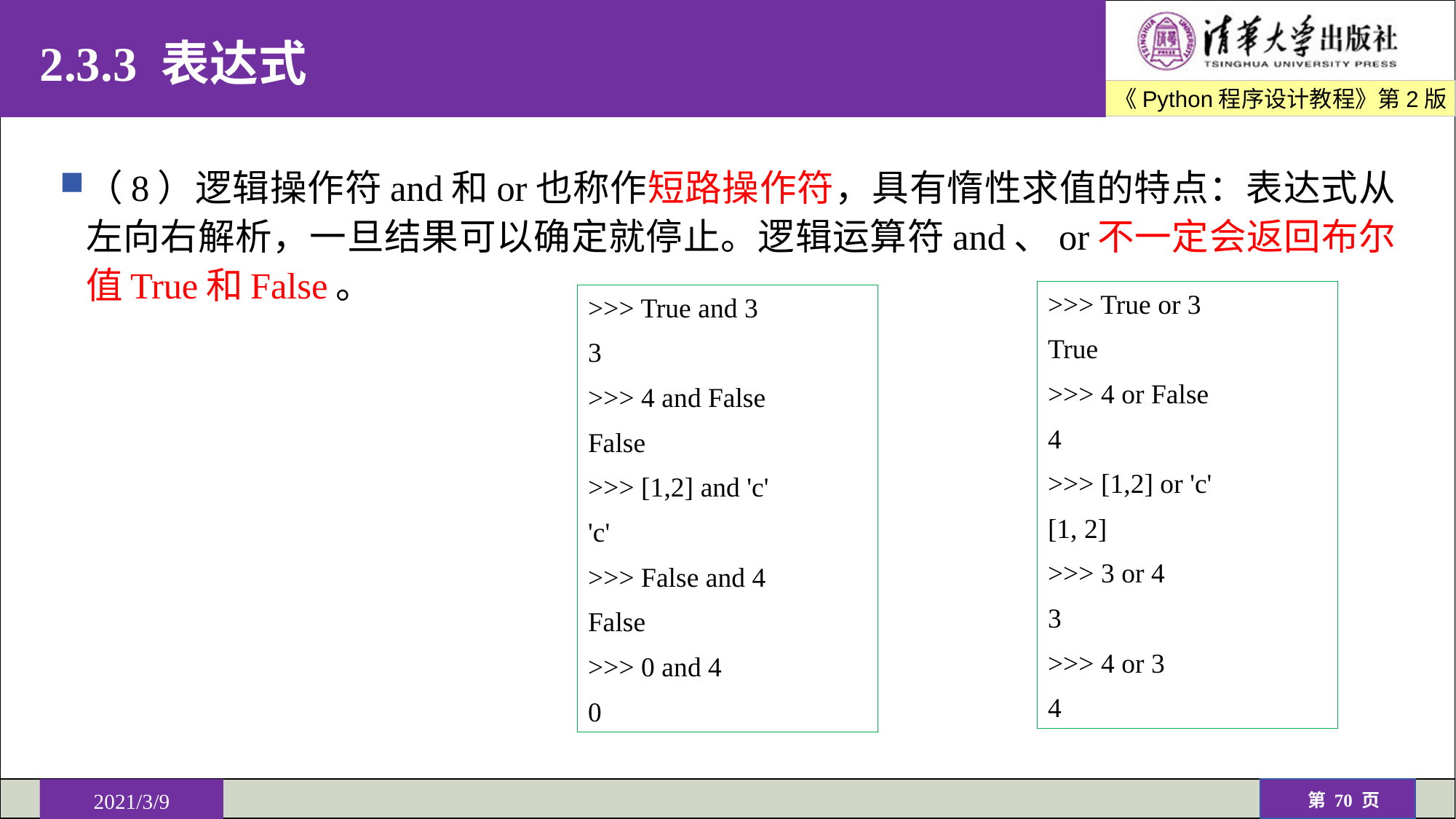

# 2.3.3 表达式
（8）逻辑操作符and和or也称作短路操作符，具有惰性求值的特点：表达式从左向右解析，一旦结果可以确定就停止。逻辑运算符and、or不一定会返回布尔值True和False。
>>> True or 3
True
>>> 4 or False
4
>>> [1,2] or 'c'
[1, 2]
>>> 3 or 4
3
>>> 4 or 3
4
>>> True and 3
3
>>> 4 and False
False
>>> [1,2] and 'c'
'c'
>>> False and 4
False
>>> 0 and 4
0